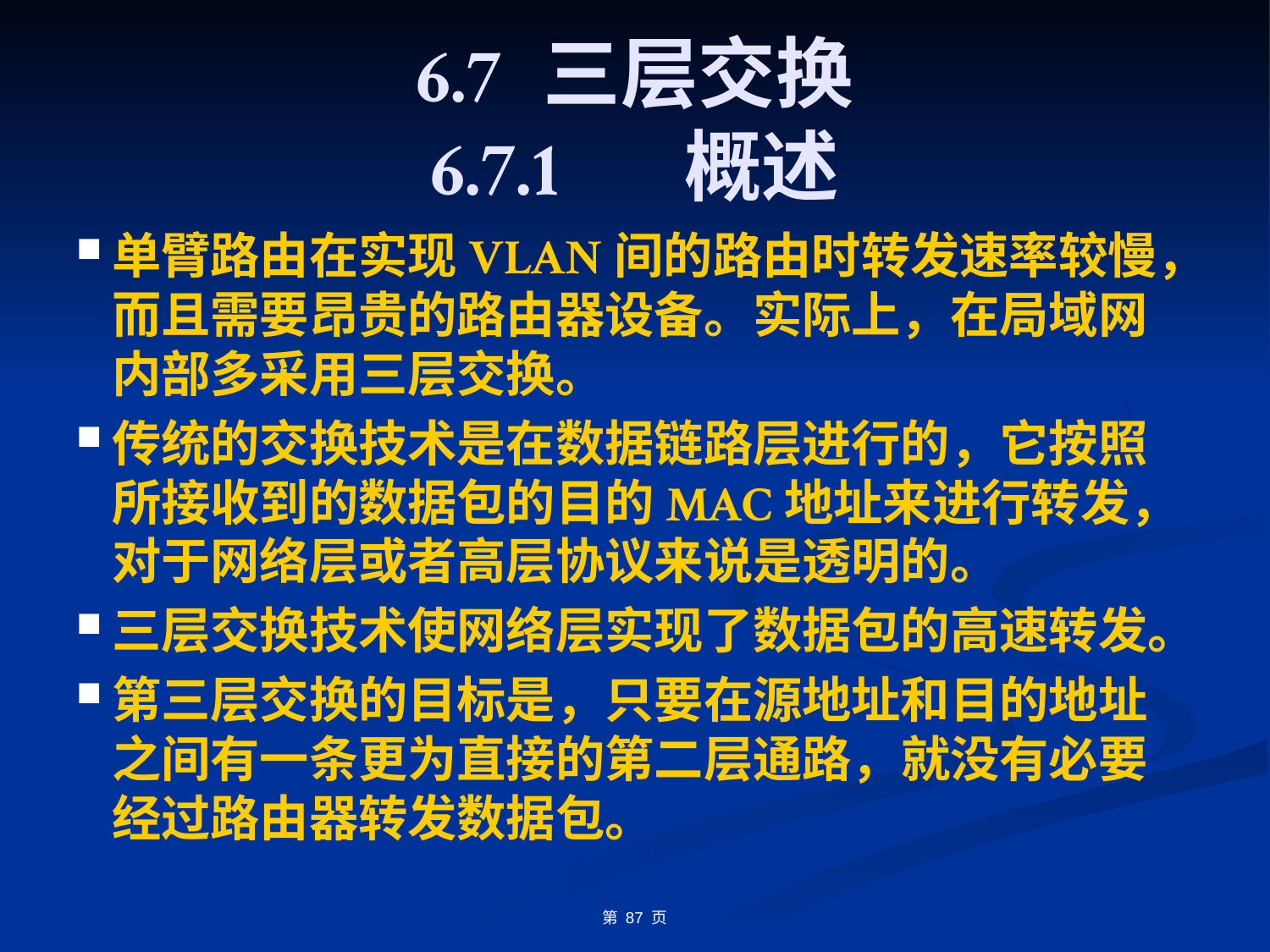

# 6.7	三层交换 6.7.1	概述
单臂路由在实现VLAN间的路由时转发速率较慢，而且需要昂贵的路由器设备。实际上，在局域网内部多采用三层交换。
传统的交换技术是在数据链路层进行的，它按照所接收到的数据包的目的MAC地址来进行转发，对于网络层或者高层协议来说是透明的。
三层交换技术使网络层实现了数据包的高速转发。
第三层交换的目标是，只要在源地址和目的地址之间有一条更为直接的第二层通路，就没有必要经过路由器转发数据包。
第 87 页